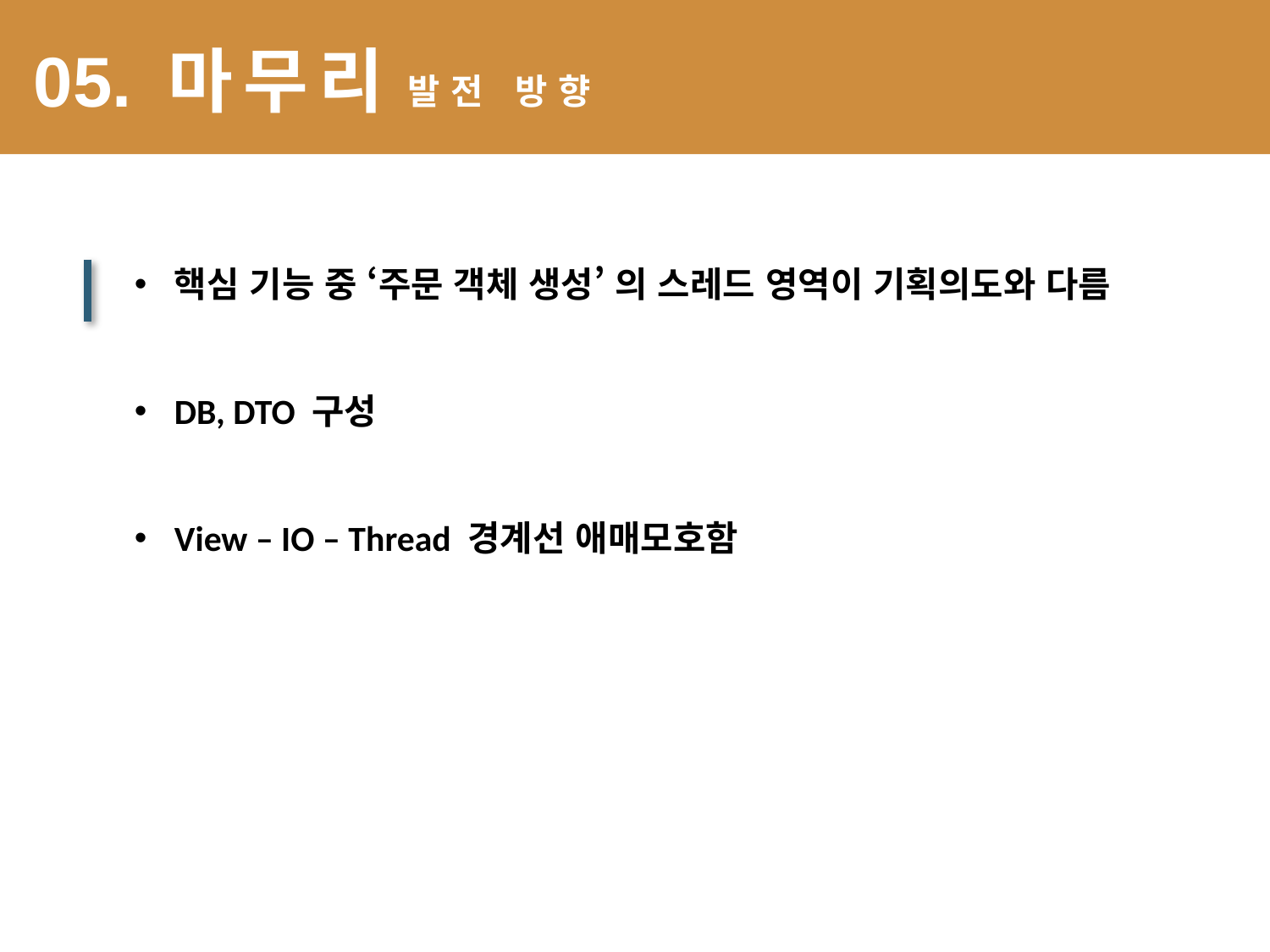

05. 마무리
발전 방향
핵심 기능 중 ‘주문 객체 생성’ 의 스레드 영역이 기획의도와 다름

DB, DTO 구성

View – IO – Thread 경계선 애매모호함